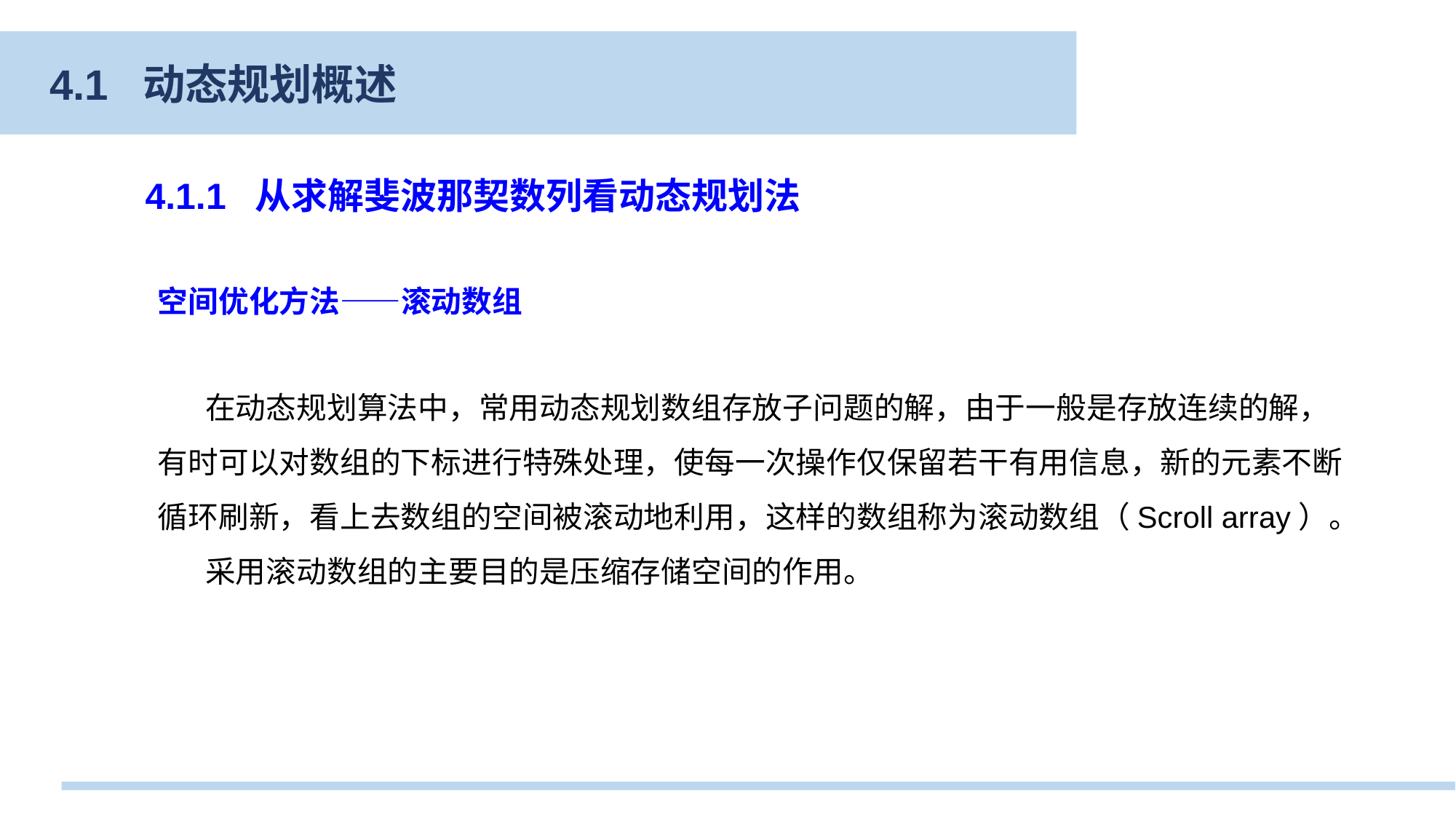

4.1  动态规划概述
4.1.1  从求解斐波那契数列看动态规划法
空间优化方法——滚动数组
      在动态规划算法中，常用动态规划数组存放子问题的解，由于一般是存放连续的解，有时可以对数组的下标进行特殊处理，使每一次操作仅保留若干有用信息，新的元素不断循环刷新，看上去数组的空间被滚动地利用，这样的数组称为滚动数组（Scroll array）。
      采用滚动数组的主要目的是压缩存储空间的作用。